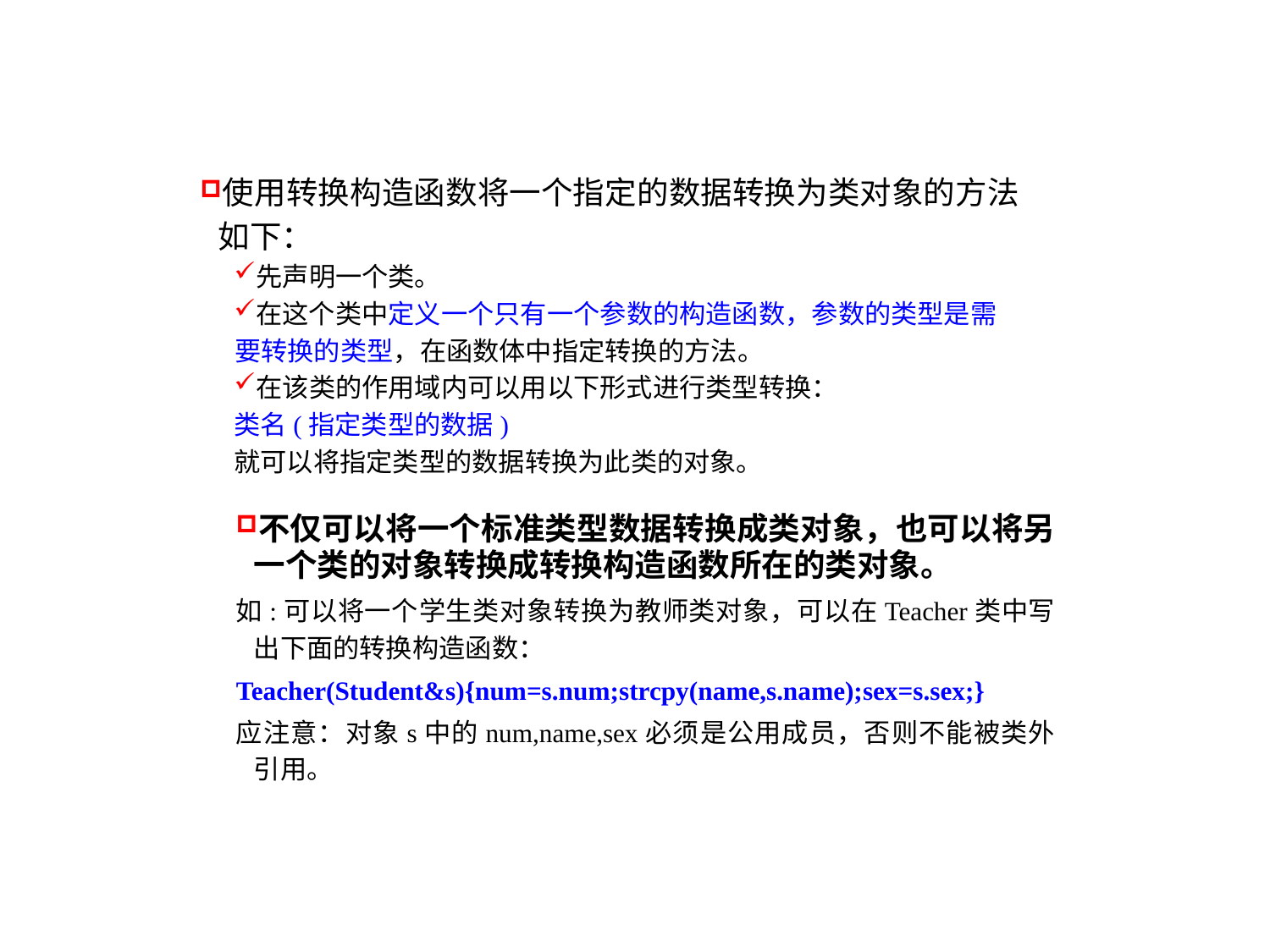

使用转换构造函数将一个指定的数据转换为类对象的方法如下：
先声明一个类。
在这个类中定义一个只有一个参数的构造函数，参数的类型是需要转换的类型，在函数体中指定转换的方法。
在该类的作用域内可以用以下形式进行类型转换：
类名(指定类型的数据)
就可以将指定类型的数据转换为此类的对象。
不仅可以将一个标准类型数据转换成类对象，也可以将另一个类的对象转换成转换构造函数所在的类对象。
如:可以将一个学生类对象转换为教师类对象，可以在Teacher类中写出下面的转换构造函数：
Teacher(Student&s){num=s.num;strcpy(name,s.name);sex=s.sex;}
应注意：对象s中的num,name,sex必须是公用成员，否则不能被类外引用。